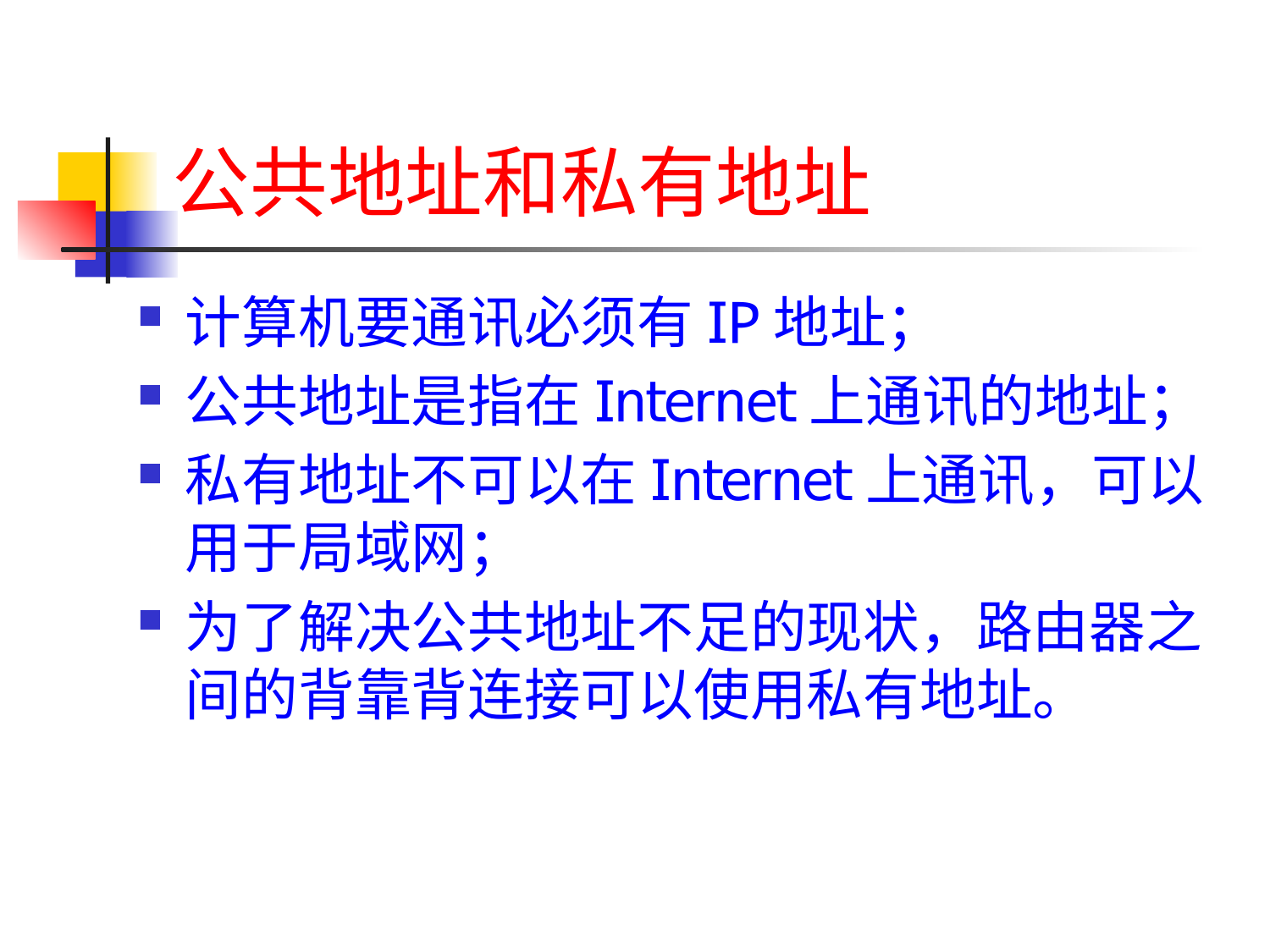

# 公共地址和私有地址
计算机要通讯必须有IP地址；
公共地址是指在Internet上通讯的地址；
私有地址不可以在Internet上通讯，可以用于局域网；
为了解决公共地址不足的现状，路由器之间的背靠背连接可以使用私有地址。